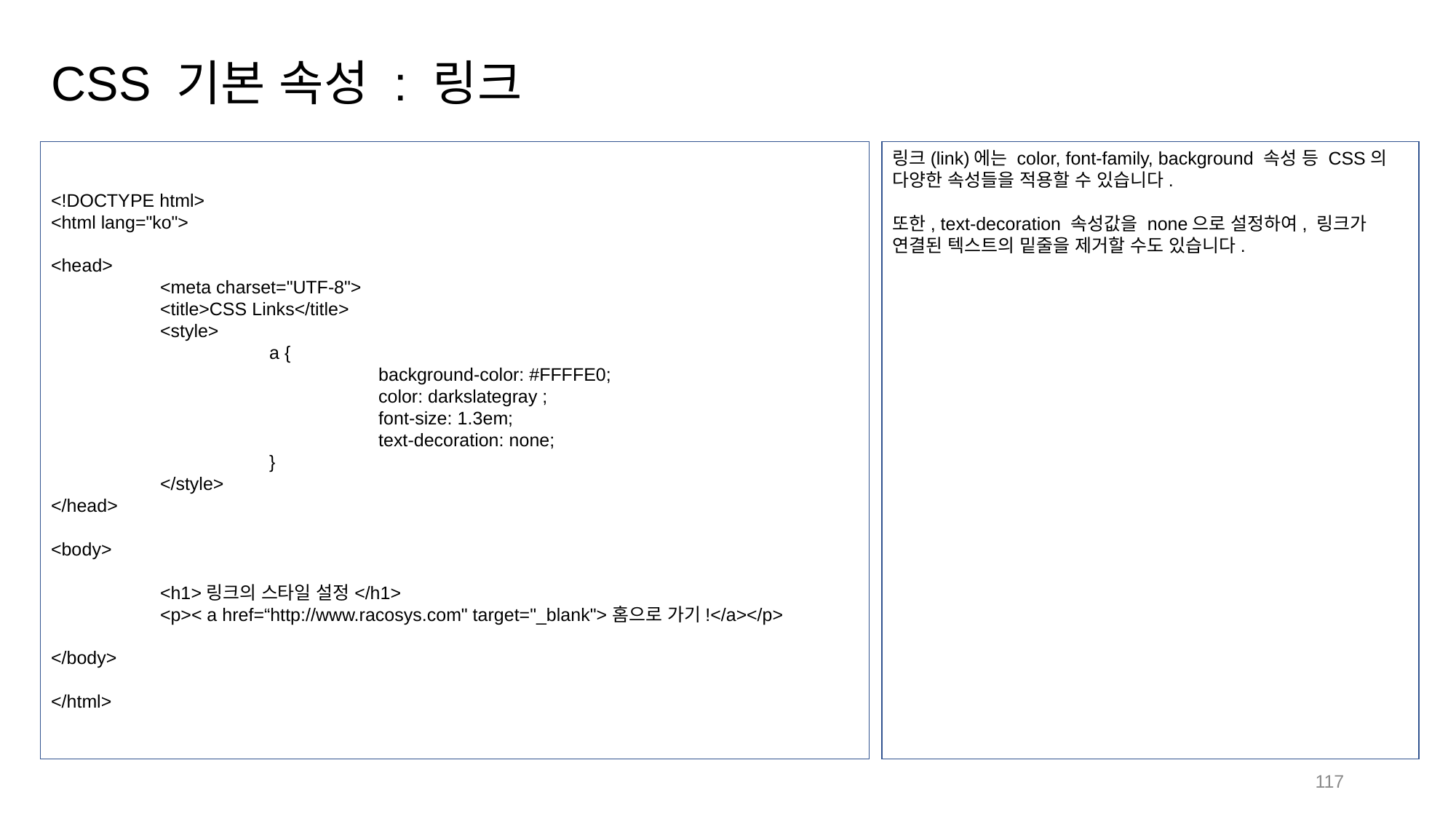

# CSS 기본 속성 : 링크
<!DOCTYPE html>
<html lang="ko">

<head>
	<meta charset="UTF-8">
	<title>CSS Links</title>
	<style>
		a {
			background-color: #FFFFE0;
			color: darkslategray ;
			font-size: 1.3em;
			text-decoration: none;
		}
	</style>
</head>

<body>

	<h1>링크의 스타일 설정</h1>
	<p>< a href=“http://www.racosys.com" target="_blank">홈으로 가기!</a></p>

</body>

</html>
링크(link)에는 color, font-family, background 속성 등 CSS의 다양한 속성들을 적용할 수 있습니다.

또한, text-decoration 속성값을 none으로 설정하여, 링크가 연결된 텍스트의 밑줄을 제거할 수도 있습니다.
117